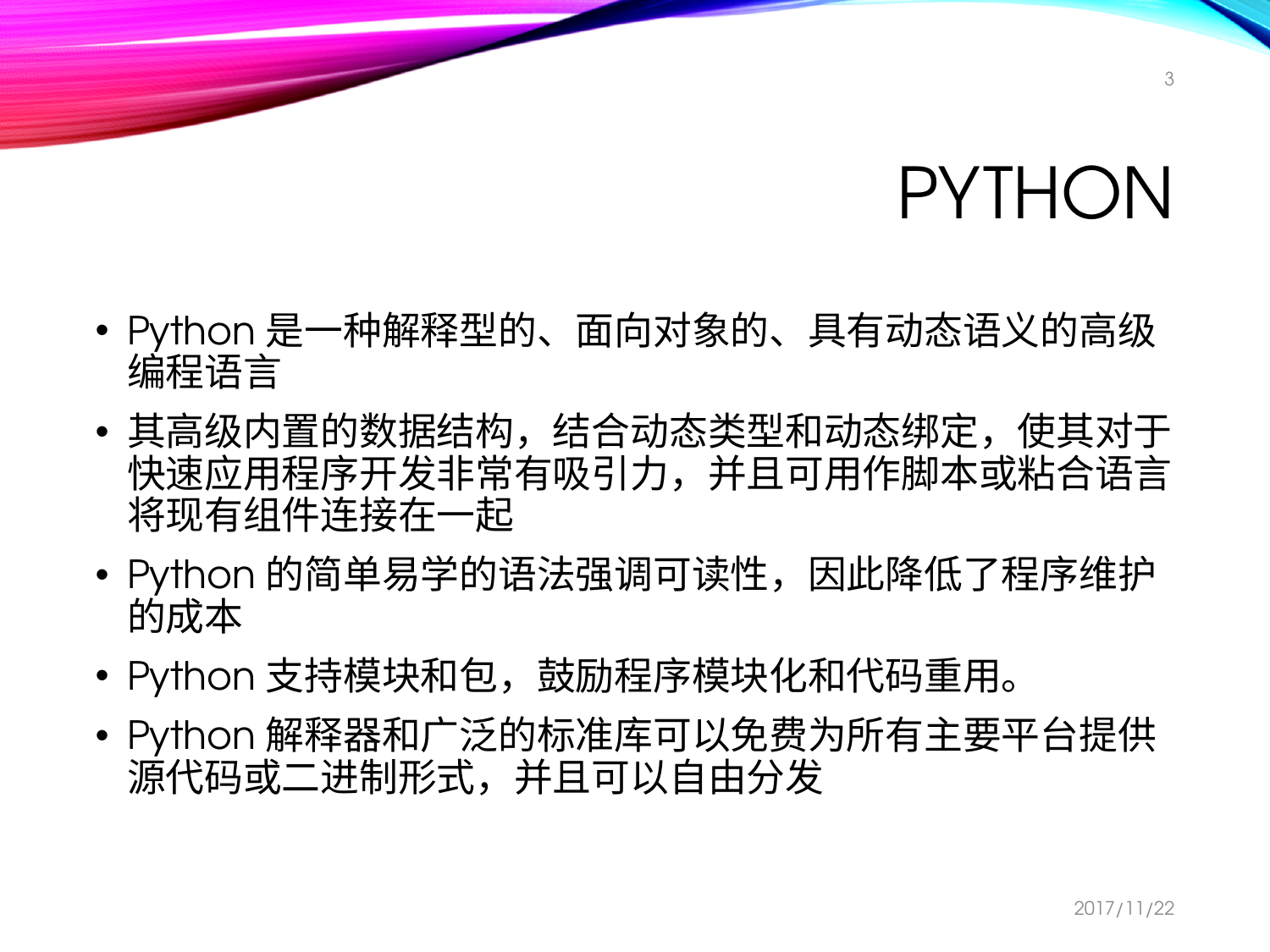

3
# Python
Python是一种解释型的、面向对象的、具有动态语义的高级编程语言
其高级内置的数据结构，结合动态类型和动态绑定，使其对于快速应用程序开发非常有吸引力，并且可用作脚本或粘合语言将现有组件连接在一起
Python的简单易学的语法强调可读性，因此降低了程序维护的成本
Python支持模块和包，鼓励程序模块化和代码重用。
Python解释器和广泛的标准库可以免费为所有主要平台提供源代码或二进制形式，并且可以自由分发

2017/11/22